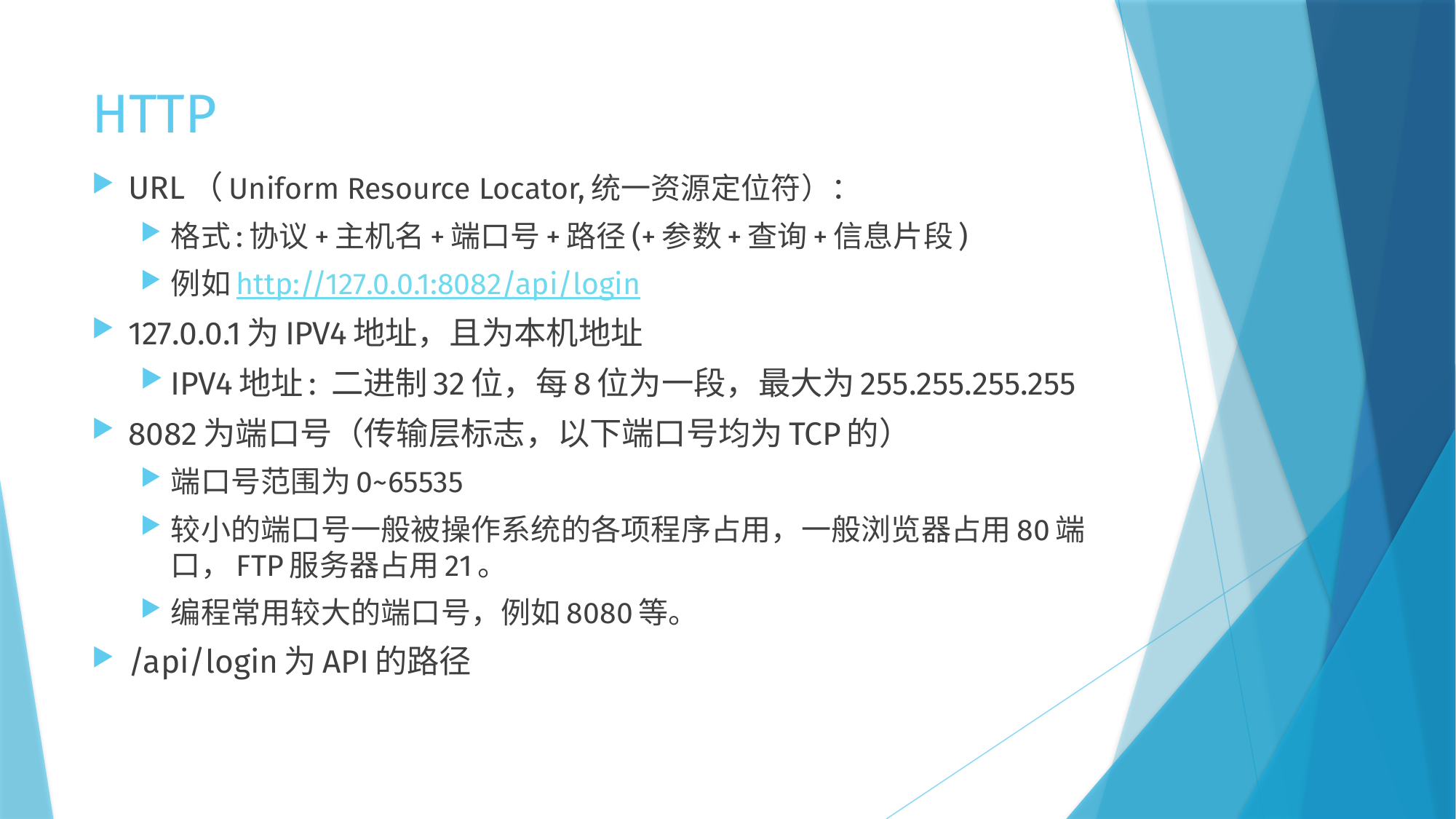

# HTTP
URL（Uniform Resource Locator,统一资源定位符）：
格式:协议+主机名+端口号+路径(+参数+查询+信息片段)
例如http://127.0.0.1:8082/api/login
127.0.0.1为IPV4地址，且为本机地址
IPV4地址: 二进制32位，每8位为一段，最大为255.255.255.255
8082为端口号（传输层标志，以下端口号均为TCP的）
端口号范围为0~65535
较小的端口号一般被操作系统的各项程序占用，一般浏览器占用80端口，FTP服务器占用21。
编程常用较大的端口号，例如8080等。
/api/login为API的路径